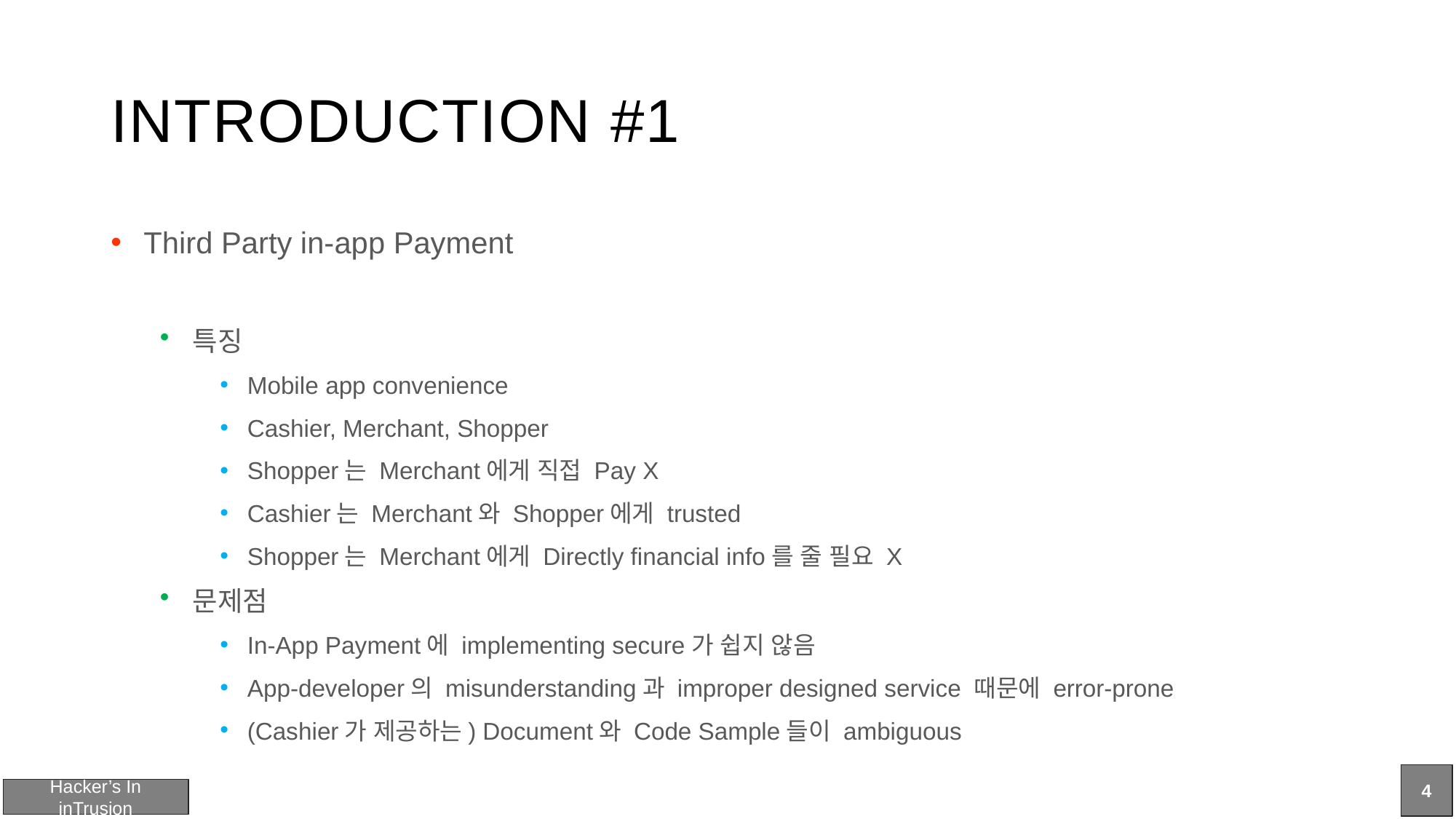

# INTRODUCTION #1
Third Party in-app Payment

특징
Mobile app convenience
Cashier, Merchant, Shopper
Shopper는 Merchant에게 직접 Pay X
Cashier는 Merchant와 Shopper에게 trusted
Shopper는 Merchant에게 Directly financial info를 줄 필요 X
문제점
In-App Payment에 implementing secure가 쉽지 않음
App-developer의 misunderstanding과 improper designed service 때문에 error-prone
(Cashier가 제공하는) Document와 Code Sample들이 ambiguous

4
Hacker’s In inTrusion